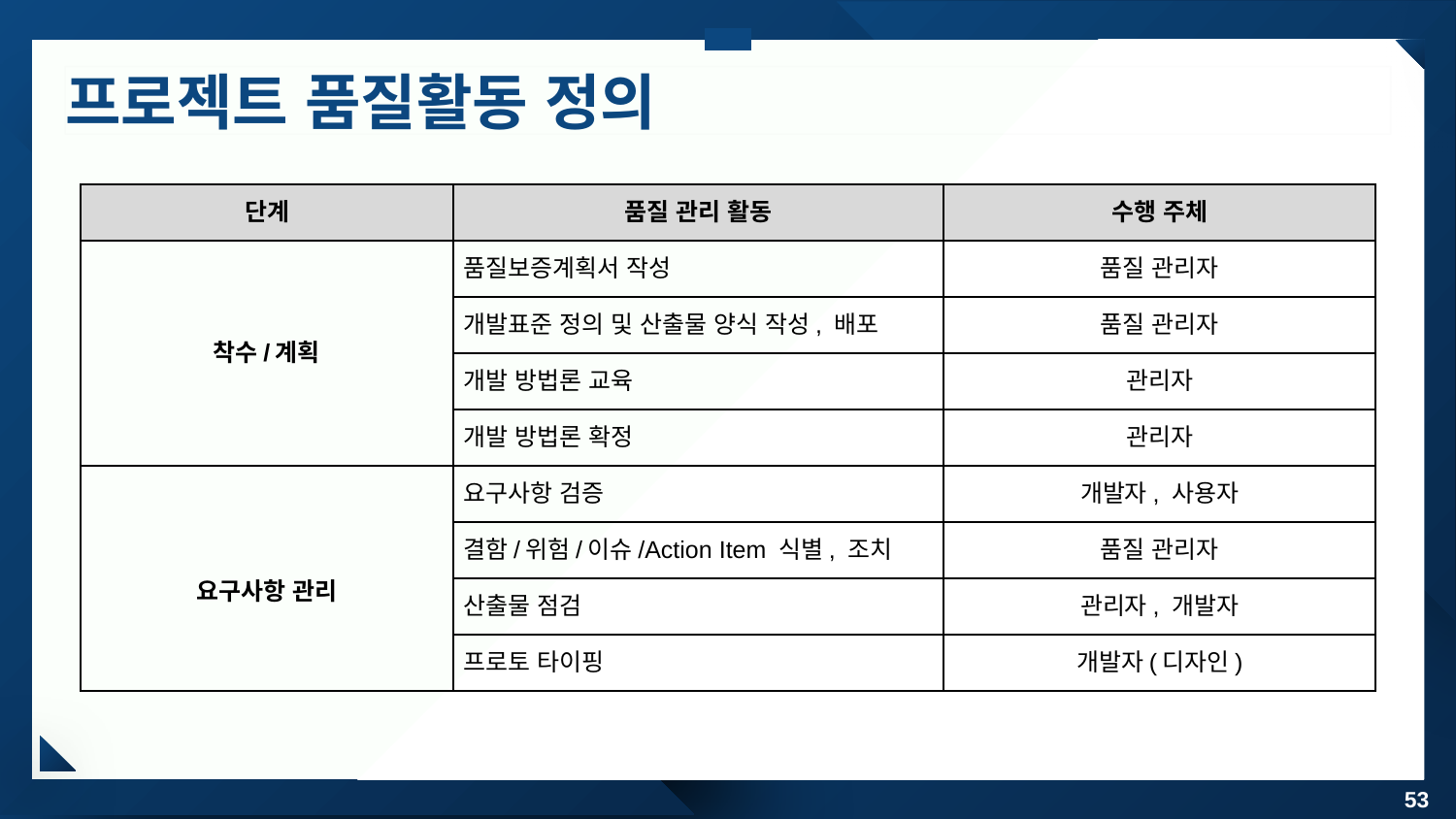

# 프로젝트 품질활동 정의
| 단계 | 품질 관리 활동 | 수행 주체 |
| --- | --- | --- |
| 착수/계획 | 품질보증계획서 작성 | 품질 관리자 |
|  | 개발표준 정의 및 산출물 양식 작성, 배포 | 품질 관리자 |
|  | 개발 방법론 교육 | 관리자 |
|  | 개발 방법론 확정 | 관리자 |
| 요구사항 관리 | 요구사항 검증 | 개발자, 사용자 |
|  | 결함/위험/이슈/Action Item 식별, 조치 | 품질 관리자 |
|  | 산출물 점검 | 관리자, 개발자 |
|  | 프로토 타이핑 | 개발자(디자인) |
53